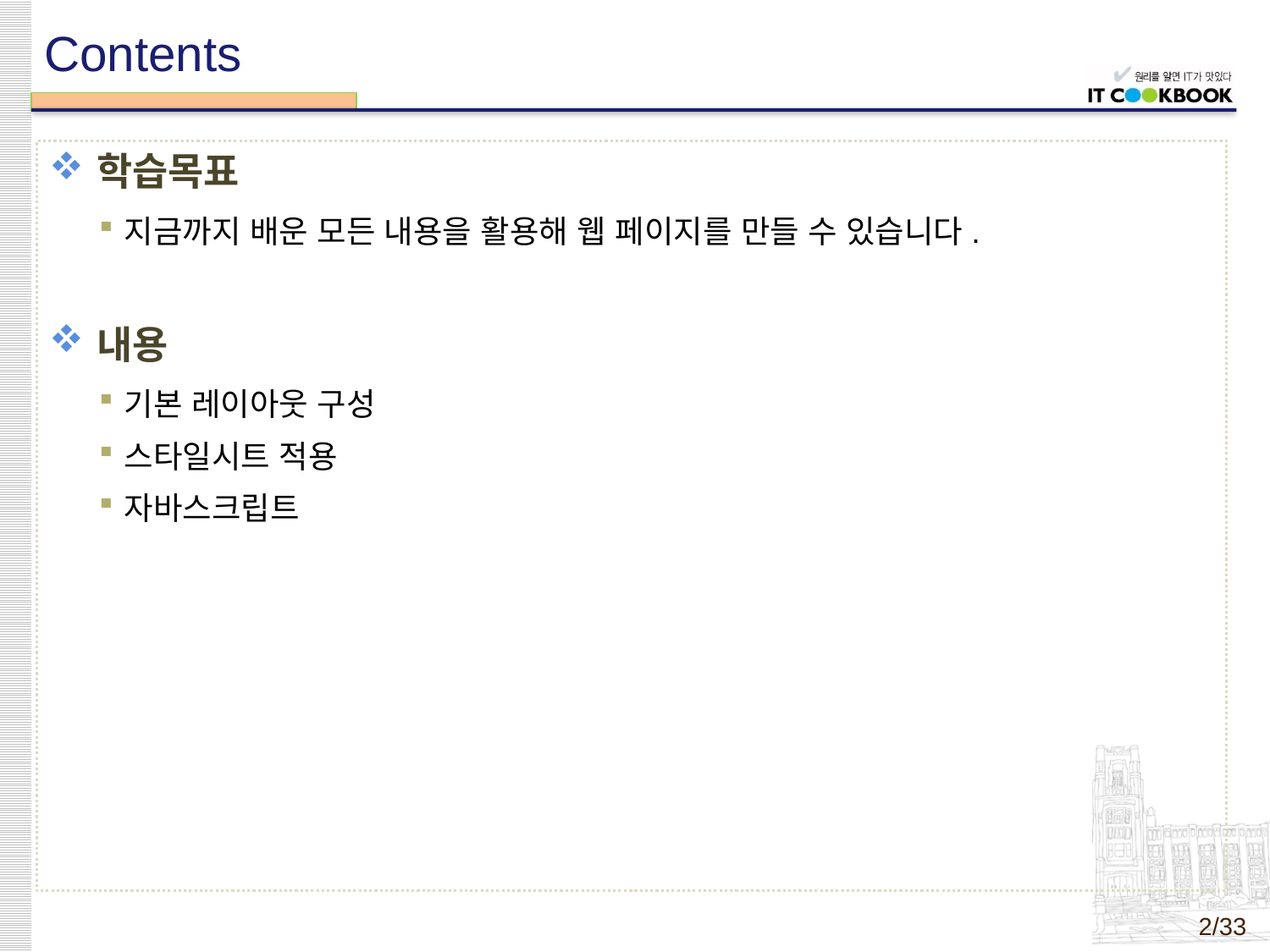

학습목표
지금까지 배운 모든 내용을 활용해 웹 페이지를 만들 수 있습니다.

내용
기본 레이아웃 구성
스타일시트 적용
자바스크립트